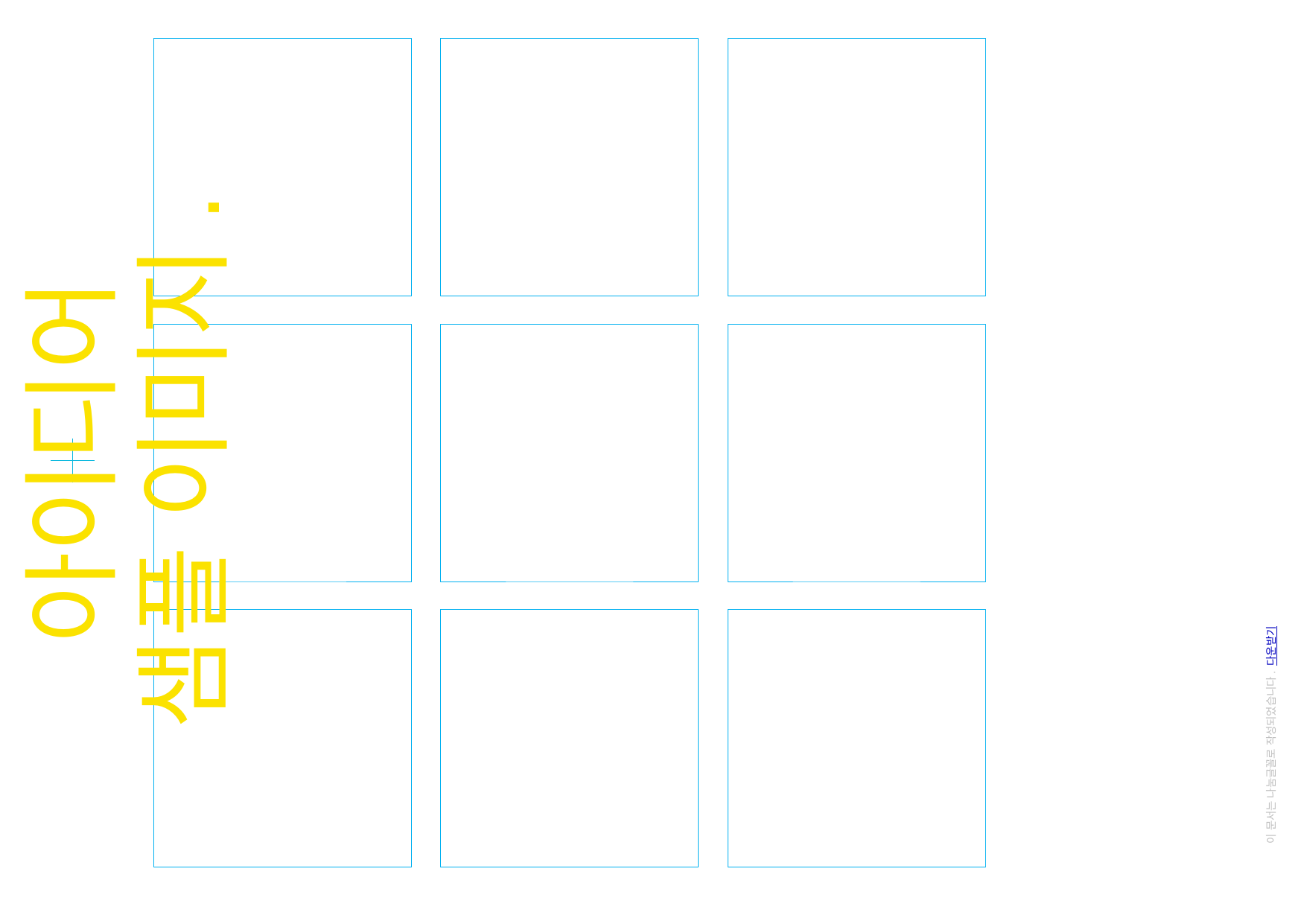

# 아이디어 샘플 이미지.

이 문서는 나눔글꼴로 작성되었습니다. 다운받기